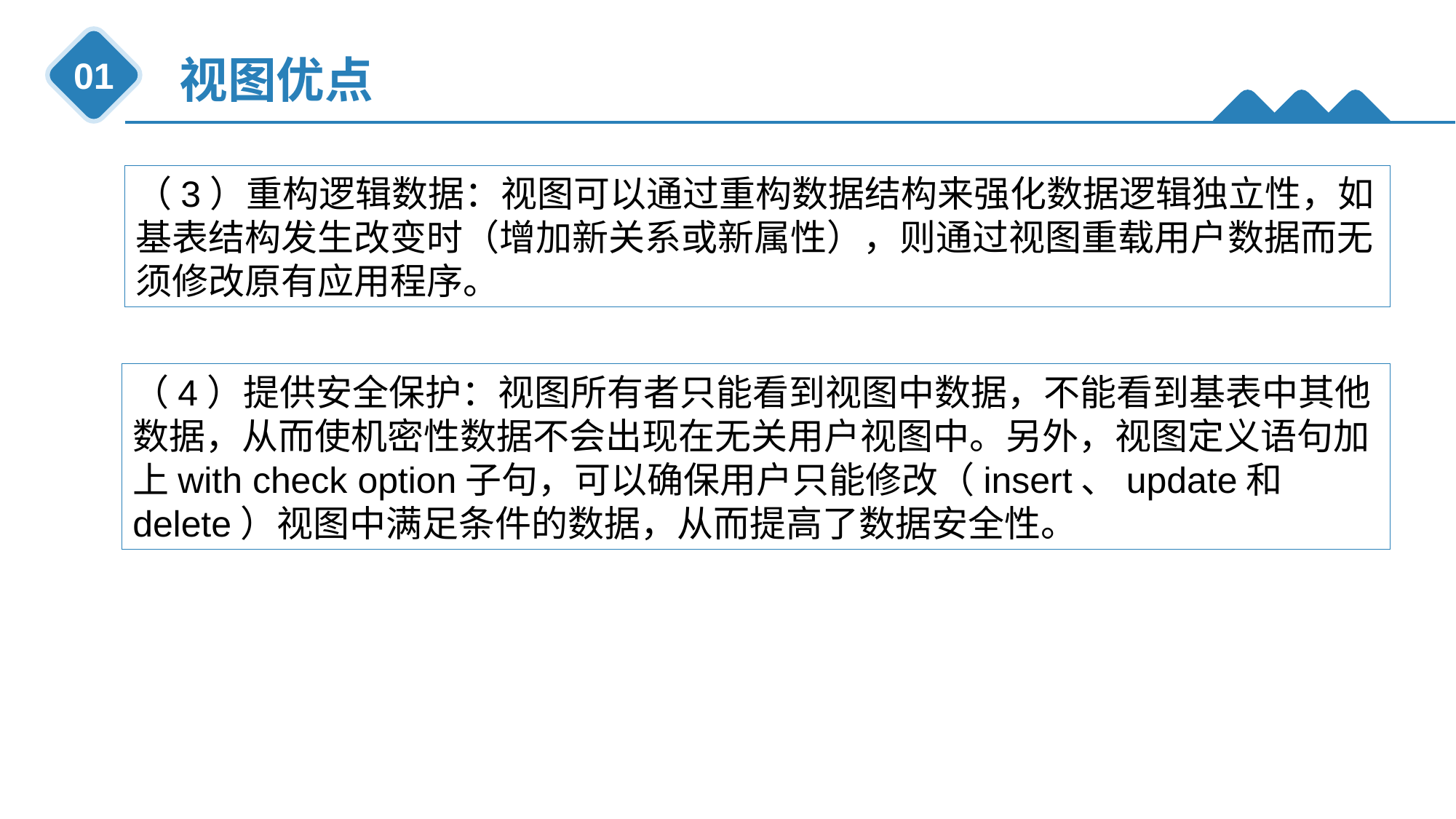

视图优点
01

（3）重构逻辑数据：视图可以通过重构数据结构来强化数据逻辑独立性，如基表结构发生改变时（增加新关系或新属性），则通过视图重载用户数据而无须修改原有应用程序。
（4）提供安全保护：视图所有者只能看到视图中数据，不能看到基表中其他数据，从而使机密性数据不会出现在无关用户视图中。另外，视图定义语句加上with check option子句，可以确保用户只能修改（insert、update和delete）视图中满足条件的数据，从而提高了数据安全性。